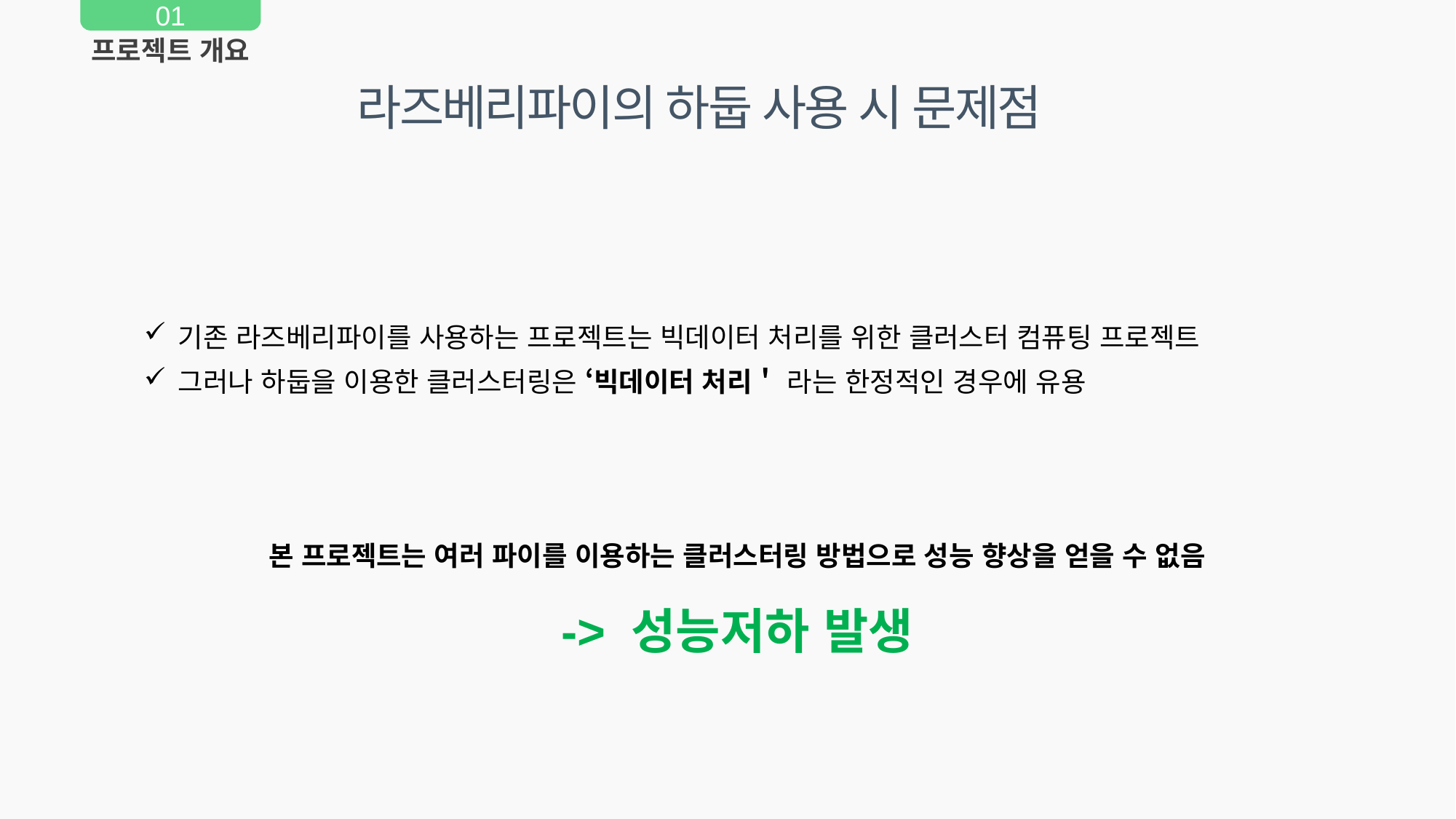

01
프로젝트 개요
라즈베리파이의 하둡 사용 시 문제점
기존 라즈베리파이를 사용하는 프로젝트는 빅데이터 처리를 위한 클러스터 컴퓨팅 프로젝트
그러나 하둡을 이용한 클러스터링은 ‘빅데이터 처리＇ 라는 한정적인 경우에 유용

본 프로젝트는 여러 파이를 이용하는 클러스터링 방법으로 성능 향상을 얻을 수 없음
-> 성능저하 발생